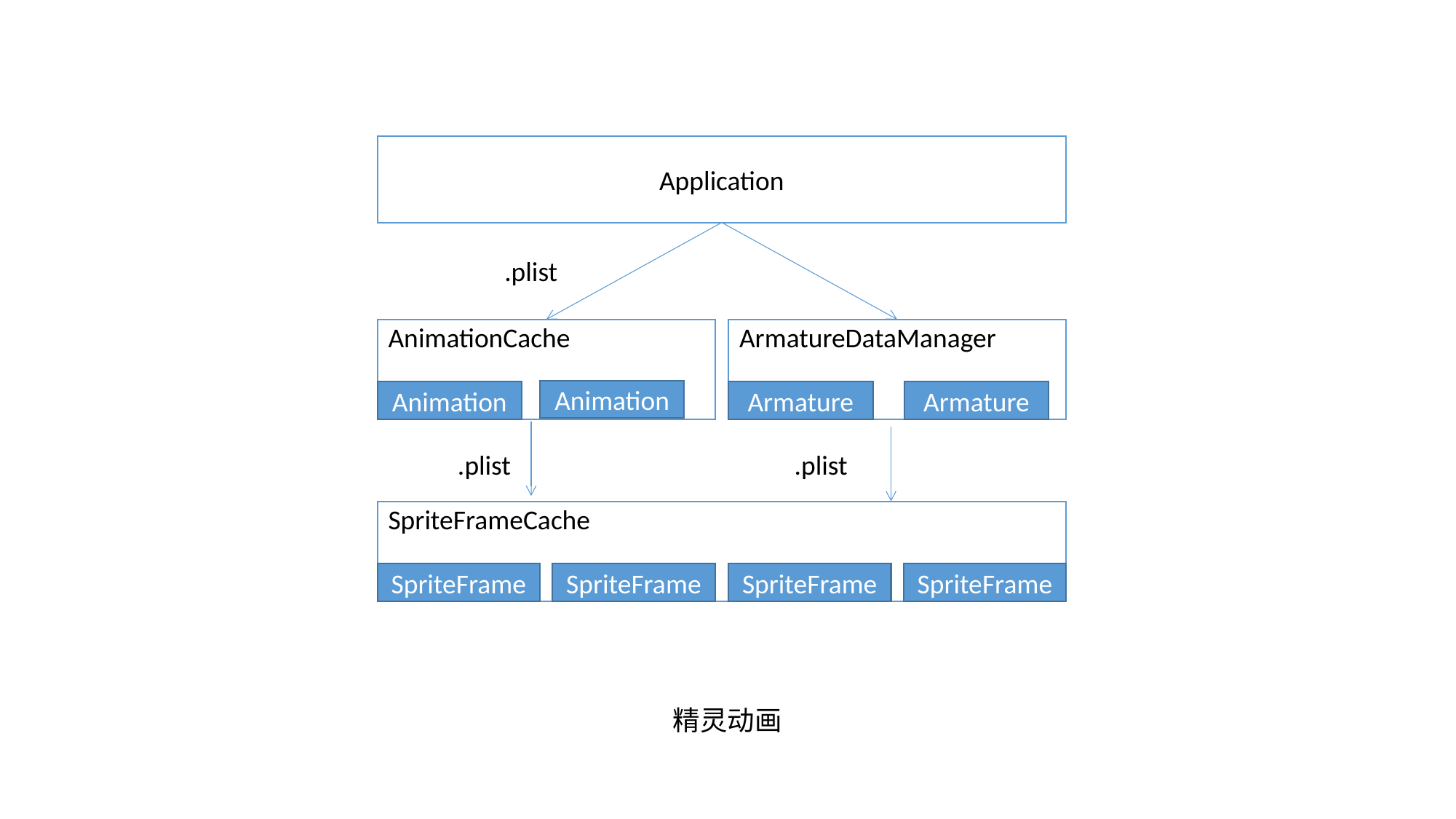

Application
.plist

AnimationCache

ArmatureDataManager

Animation
Animation
Armature
Armature
.plist
.plist

SpriteFrameCache

SpriteFrame
SpriteFrame
SpriteFrame
SpriteFrame
精灵动画